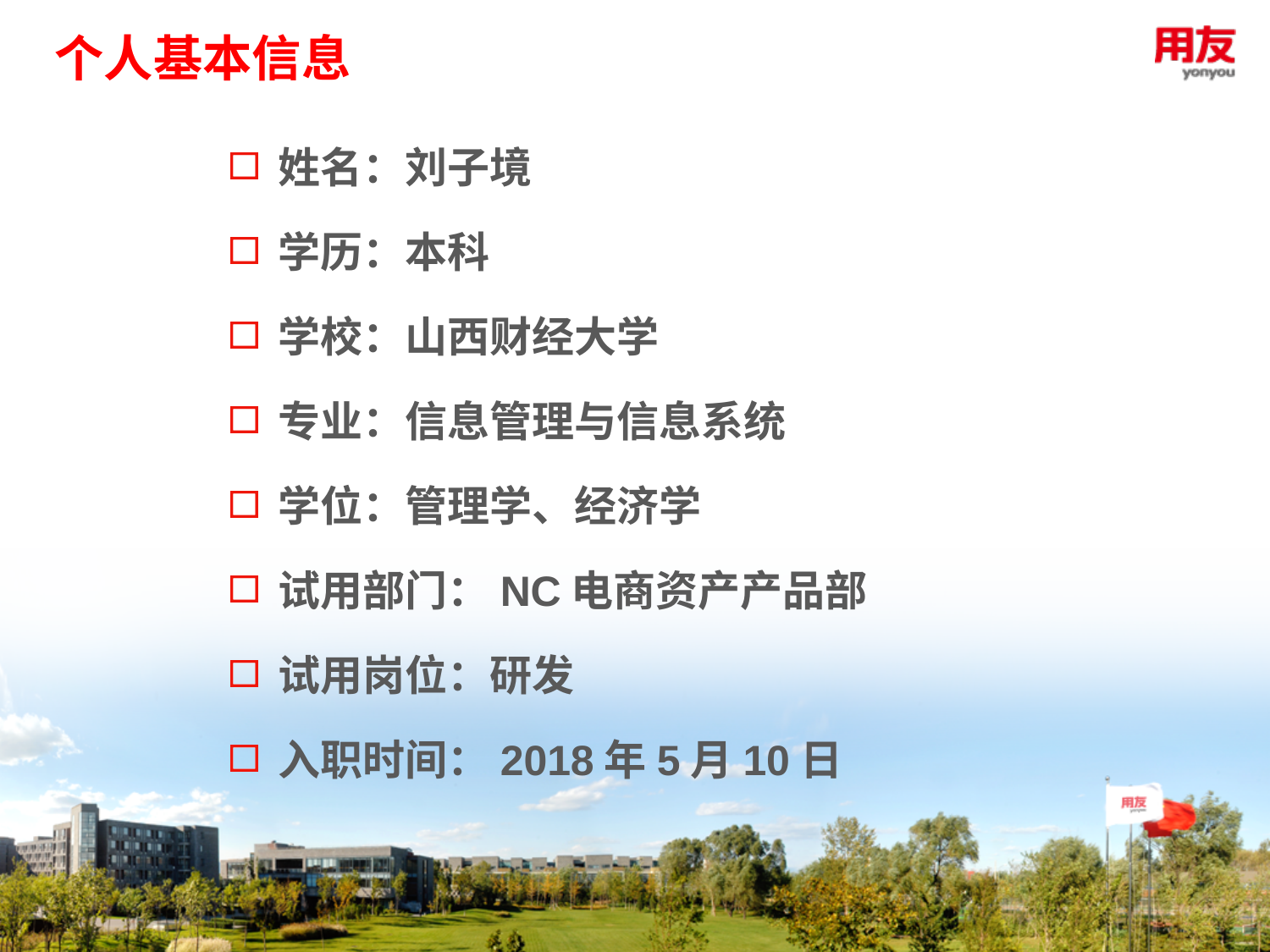

# 个人基本信息
姓名：刘子境
学历：本科
学校：山西财经大学
专业：信息管理与信息系统
学位：管理学、经济学
试用部门：NC电商资产产品部
试用岗位：研发
入职时间：2018年5月10日